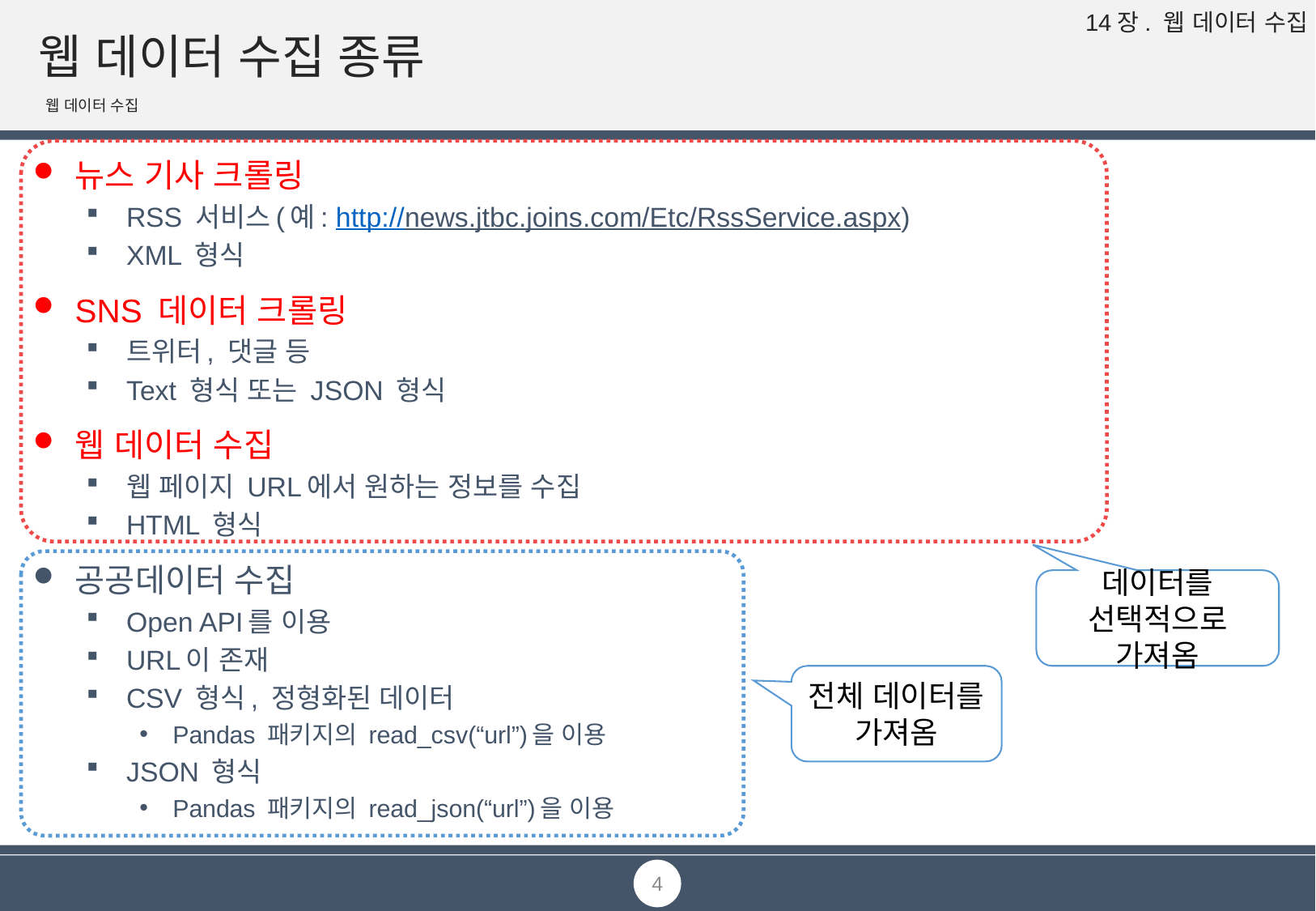

# 웹 데이터 수집 종류
웹 데이터 수집
뉴스 기사 크롤링
RSS 서비스(예: http://news.jtbc.joins.com/Etc/RssService.aspx)
XML 형식
SNS 데이터 크롤링
트위터, 댓글 등
Text 형식 또는 JSON 형식
웹 데이터 수집
웹 페이지 URL에서 원하는 정보를 수집
HTML 형식
공공데이터 수집
Open API를 이용
URL이 존재
CSV 형식, 정형화된 데이터
Pandas 패키지의 read_csv(“url”)을 이용
JSON 형식
Pandas 패키지의 read_json(“url”)을 이용

데이터를 선택적으로 가져옴
전체 데이터를 가져옴
4